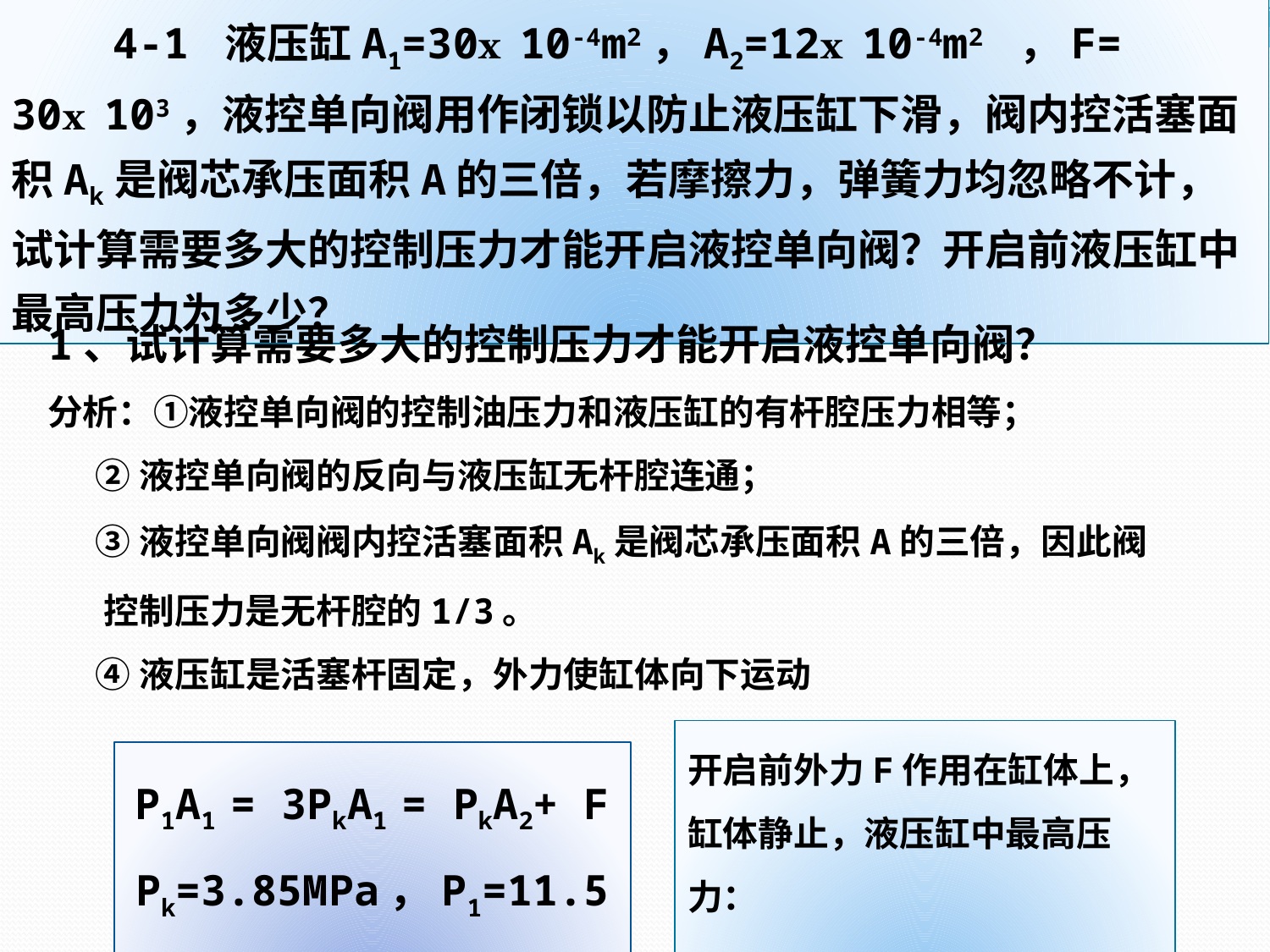

4-1 液压缸A1=30ⅹ10-4m2，A2=12ⅹ10-4m2 ，F= 30ⅹ103，液控单向阀用作闭锁以防止液压缸下滑，阀内控活塞面积Ak是阀芯承压面积A的三倍，若摩擦力，弹簧力均忽略不计，试计算需要多大的控制压力才能开启液控单向阀？开启前液压缸中最高压力为多少？
1、试计算需要多大的控制压力才能开启液控单向阀？
分析：①液控单向阀的控制油压力和液压缸的有杆腔压力相等；
      ②液控单向阀的反向与液压缸无杆腔连通；
      ③液控单向阀阀内控活塞面积Ak是阀芯承压面积A的三倍，因此阀
      控制压力是无杆腔的1/3。
      ④液压缸是活塞杆固定，外力使缸体向下运动
开启前外力F作用在缸体上，缸体静止，液压缸中最高压力：
P= F/A= 10MPa
P1A1 = 3PkA1 = PkA2+ F
Pk=3.85MPa，P1=11.55MPa